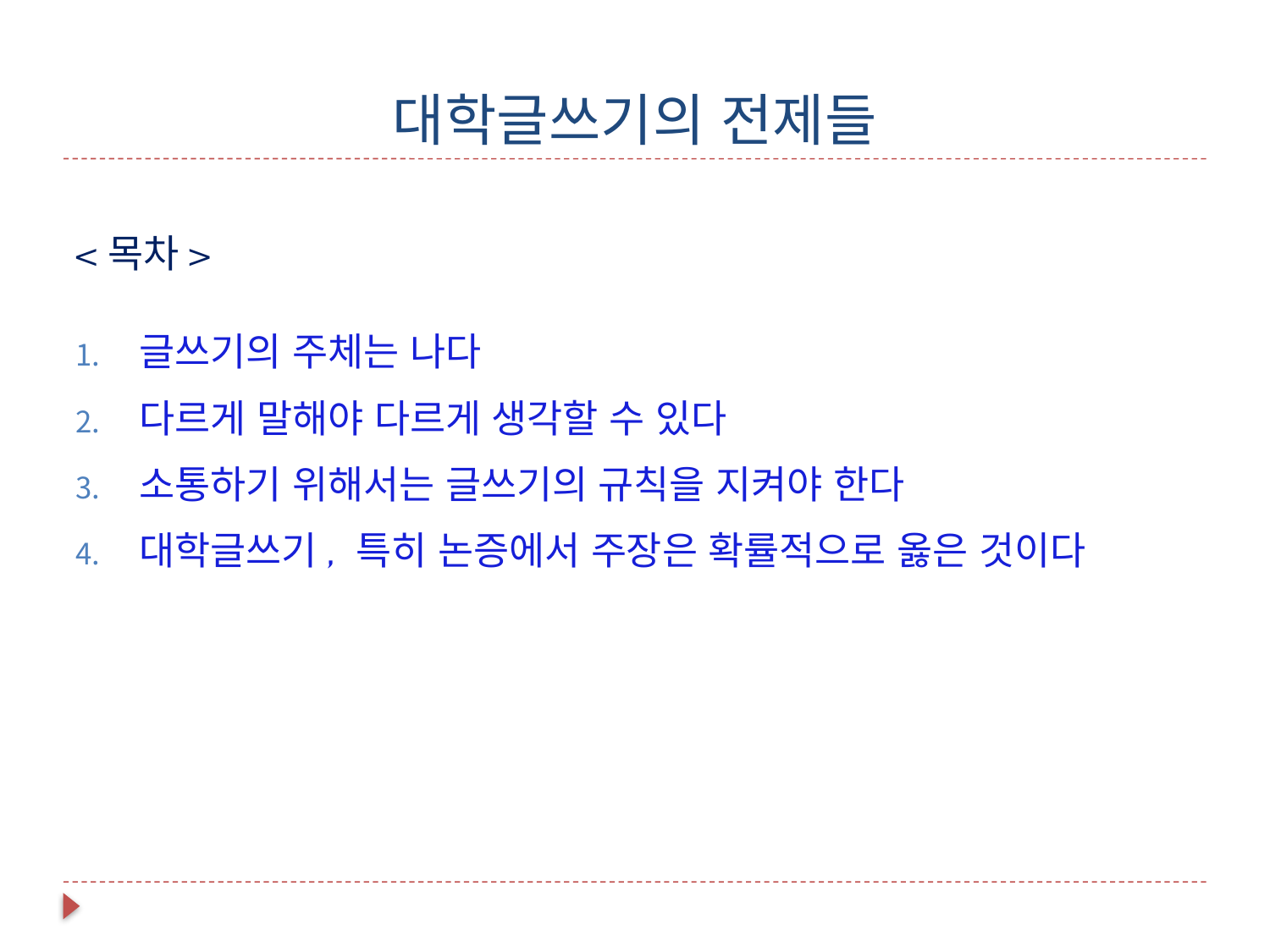

# 대학글쓰기의 전제들

<목차>

글쓰기의 주체는 나다
다르게 말해야 다르게 생각할 수 있다
소통하기 위해서는 글쓰기의 규칙을 지켜야 한다
대학글쓰기, 특히 논증에서 주장은 확률적으로 옳은 것이다